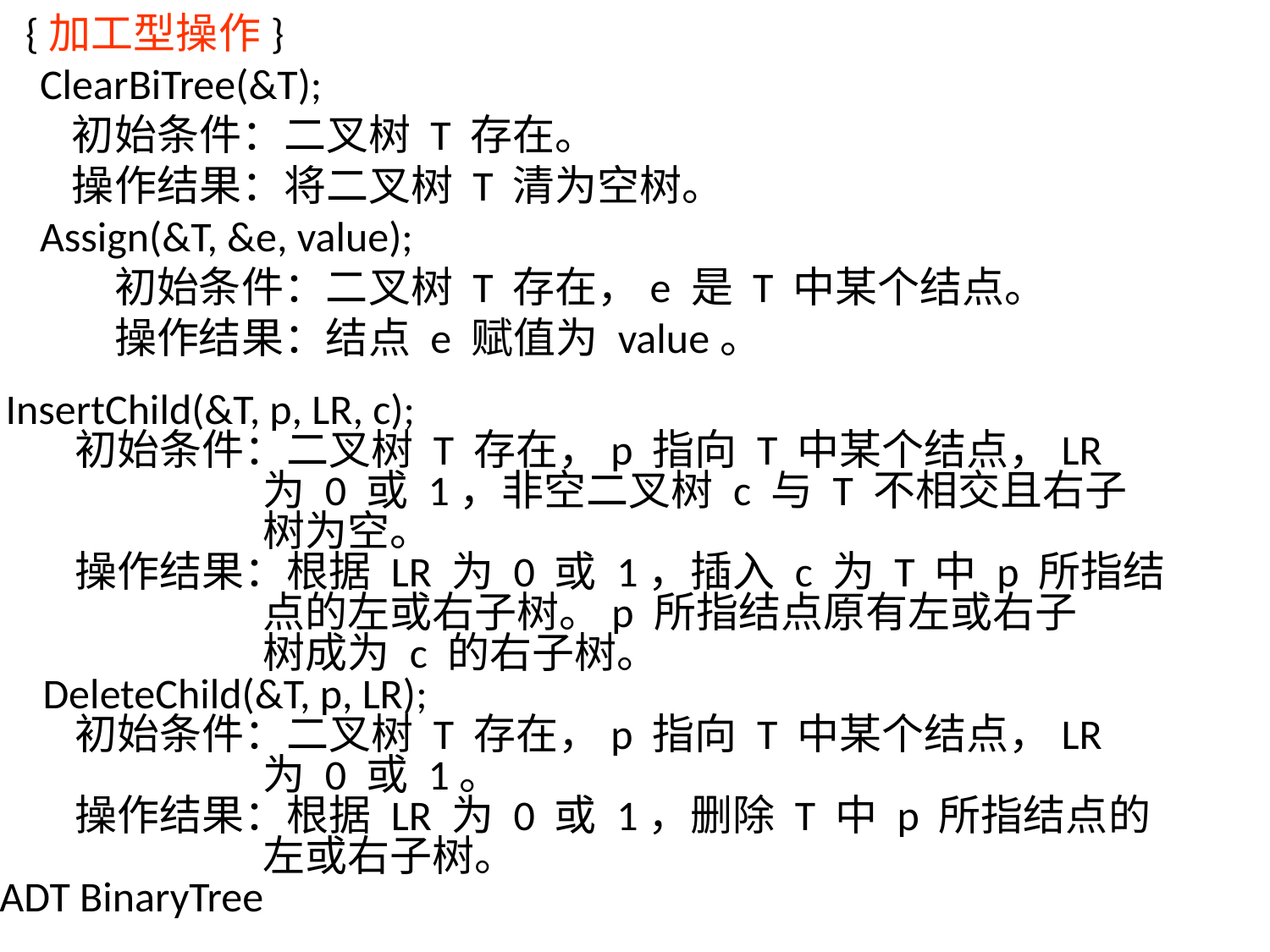

{加工型操作}
　ClearBiTree(&T);
　　初始条件：二叉树 T 存在。
　　操作结果：将二叉树 T 清为空树。
　Assign(&T, &e, value);
　　　初始条件：二叉树 T 存在，e 是 T 中某个结点。
　　　操作结果：结点 e 赋值为 value。
        InsertChild(&T, p, LR, c);
　　　初始条件：二叉树 T 存在，p 指向 T 中某个结点，LR
                                为 0 或 1，非空二叉树 c 与 T 不相交且右子
                                树为空。
　　　操作结果：根据 LR 为 0 或 1，插入 c 为 T 中 p 所指结
                                点的左或右子树。p 所指结点原有左或右子
                                树成为 c 的右子树。
　　DeleteChild(&T, p, LR);
　　　初始条件：二叉树 T 存在，p 指向 T 中某个结点，LR
                                为 0 或 1。
　　　操作结果：根据 LR 为 0 或 1，删除 T 中 p 所指结点的
                                左或右子树。
   } ADT BinaryTree